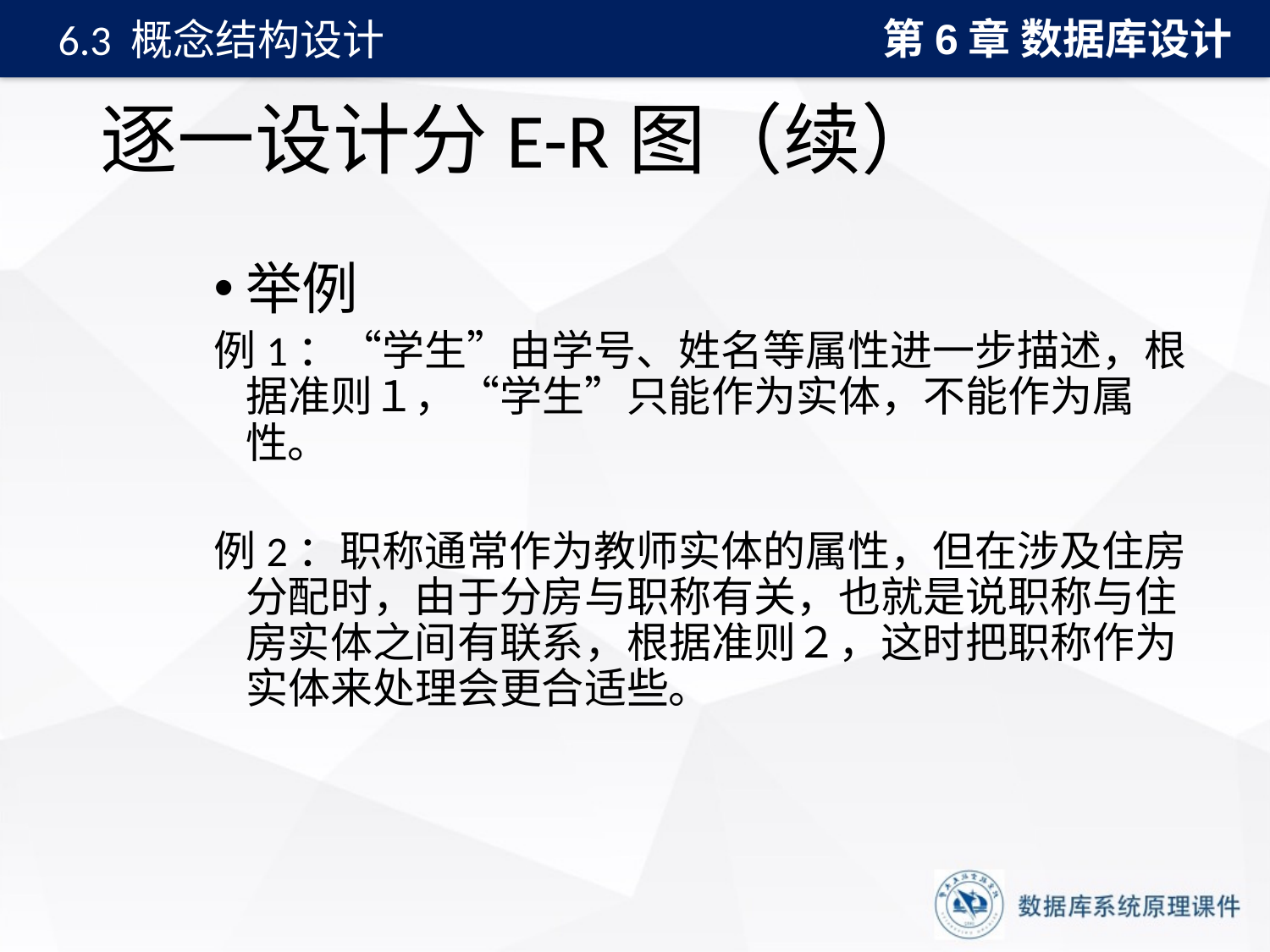

第6章 数据库设计
6.3 概念结构设计
# 逐一设计分E-R图（续）
举例
例1：“学生”由学号、姓名等属性进一步描述，根据准则１，“学生”只能作为实体，不能作为属性。

例2：职称通常作为教师实体的属性，但在涉及住房分配时，由于分房与职称有关，也就是说职称与住房实体之间有联系，根据准则２，这时把职称作为实体来处理会更合适些。